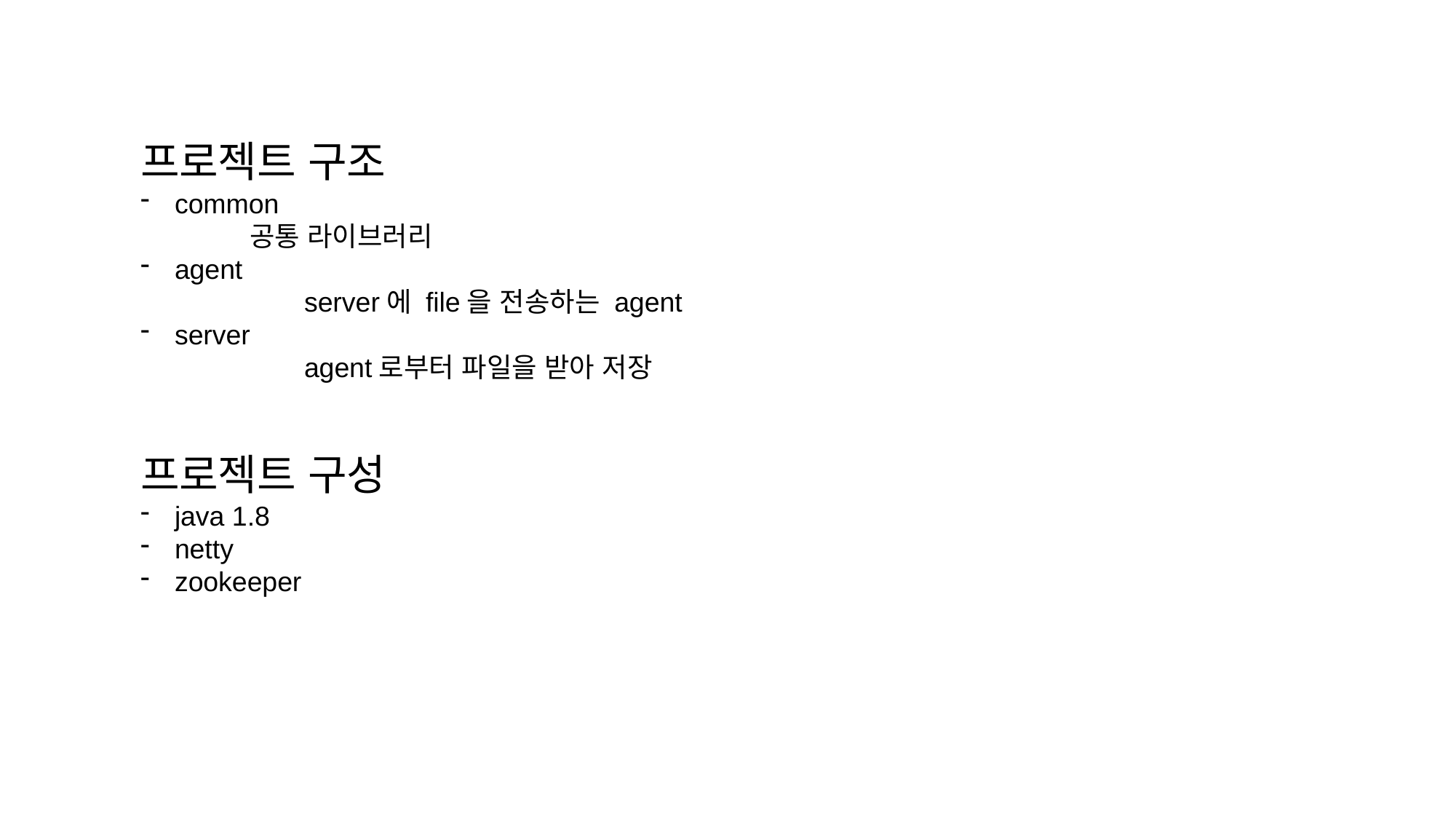

프로젝트 구조
common
	공통 라이브러리
agent
	server에 file을 전송하는 agent
server
	agent로부터 파일을 받아 저장

프로젝트 구성
java 1.8
netty
zookeeper